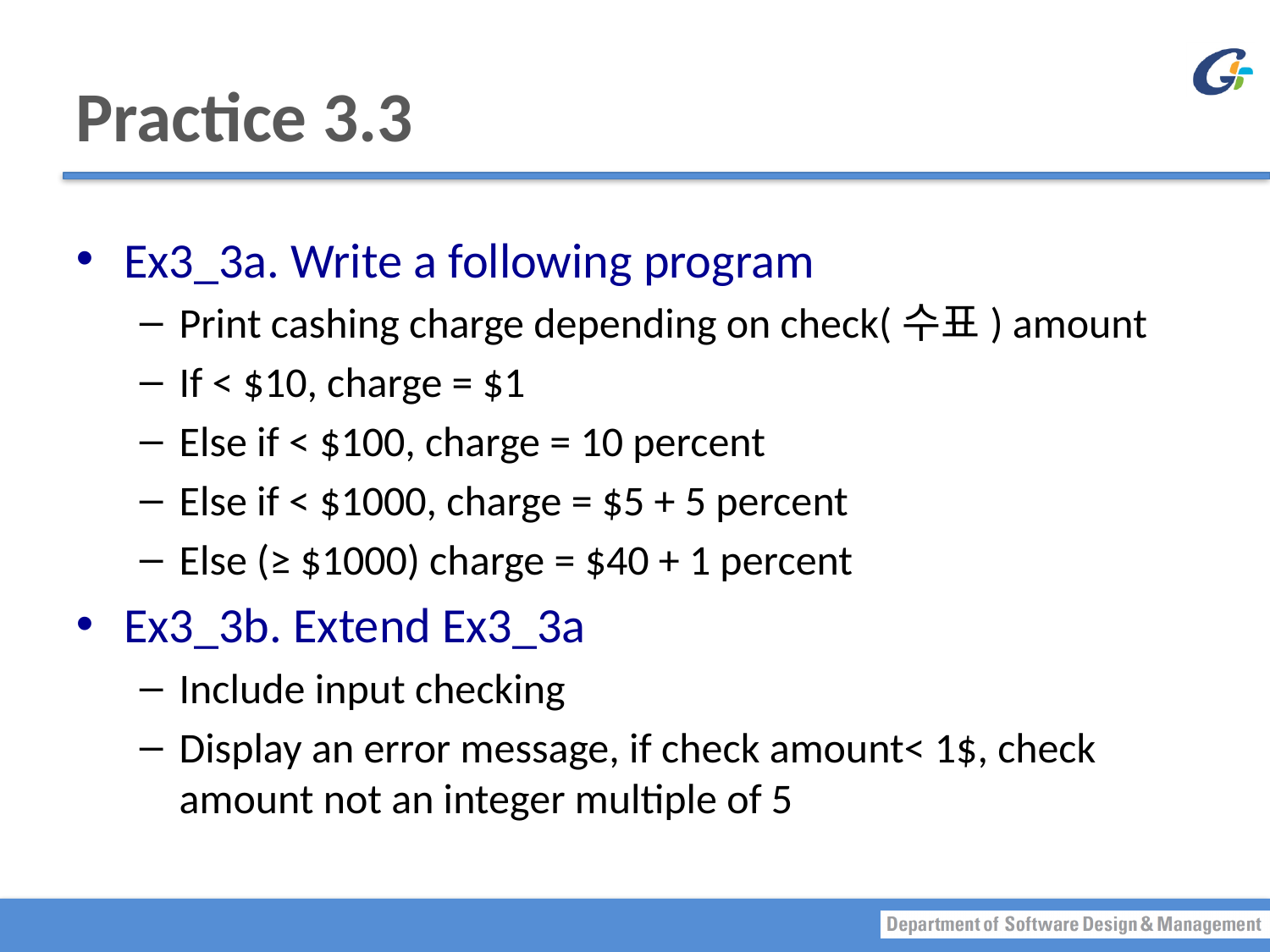

# Practice 3.3
Ex3_3a. Write a following program
Print cashing charge depending on check(수표) amount
If < $10, charge = $1
Else if < $100, charge = 10 percent
Else if < $1000, charge = $5 + 5 percent
Else (≥ $1000) charge = $40 + 1 percent
Ex3_3b. Extend Ex3_3a
Include input checking
Display an error message, if check amount< 1$, check amount not an integer multiple of 5